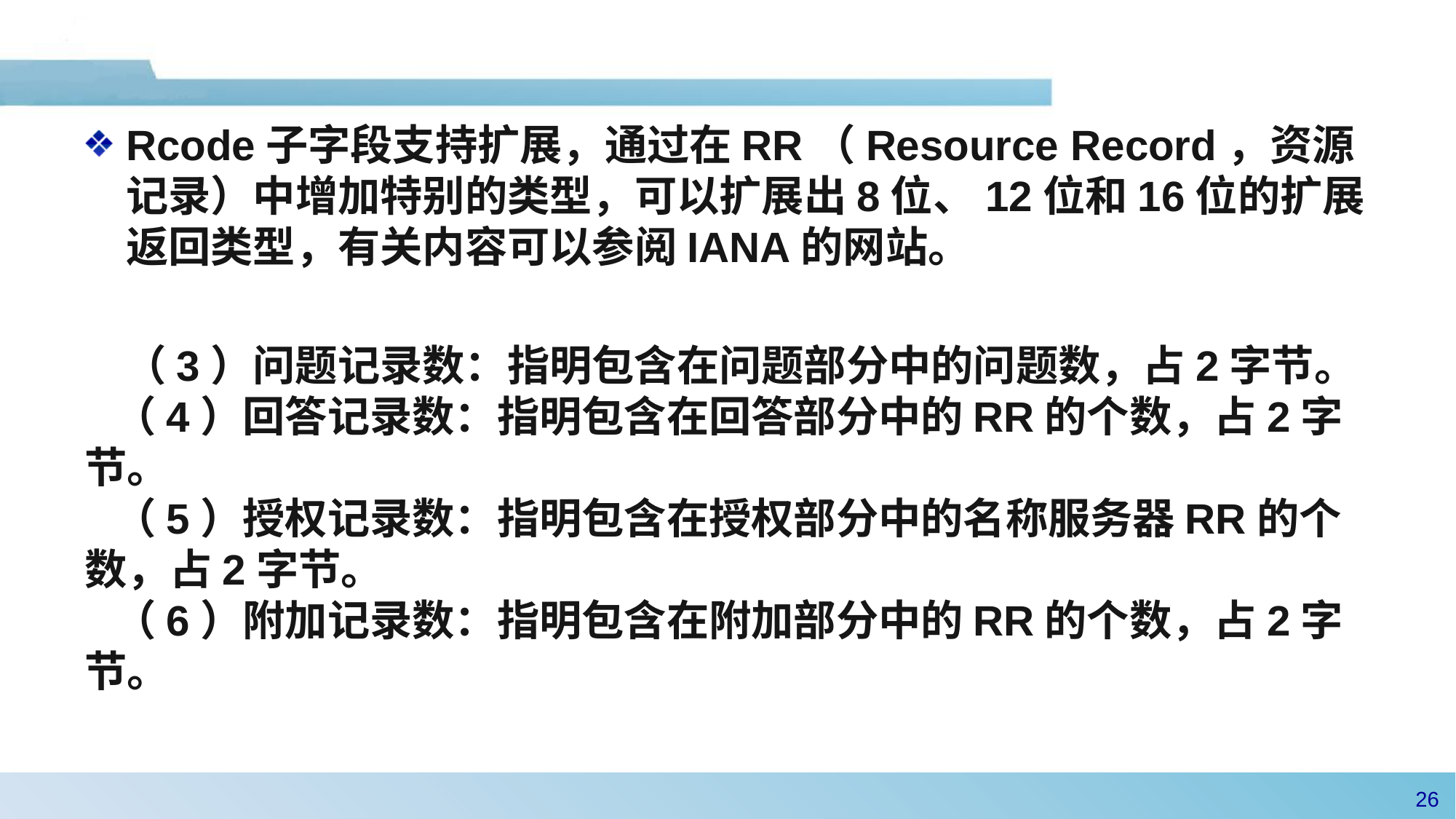

Rcode子字段支持扩展，通过在RR（Resource Record，资源记录）中增加特别的类型，可以扩展出8位、12位和16位的扩展返回类型，有关内容可以参阅IANA的网站。

   （3）问题记录数：指明包含在问题部分中的问题数，占2字节。
   （4）回答记录数：指明包含在回答部分中的RR的个数，占2字节。
   （5）授权记录数：指明包含在授权部分中的名称服务器RR的个数，占2字节。
   （6）附加记录数：指明包含在附加部分中的RR的个数，占2字节。
26